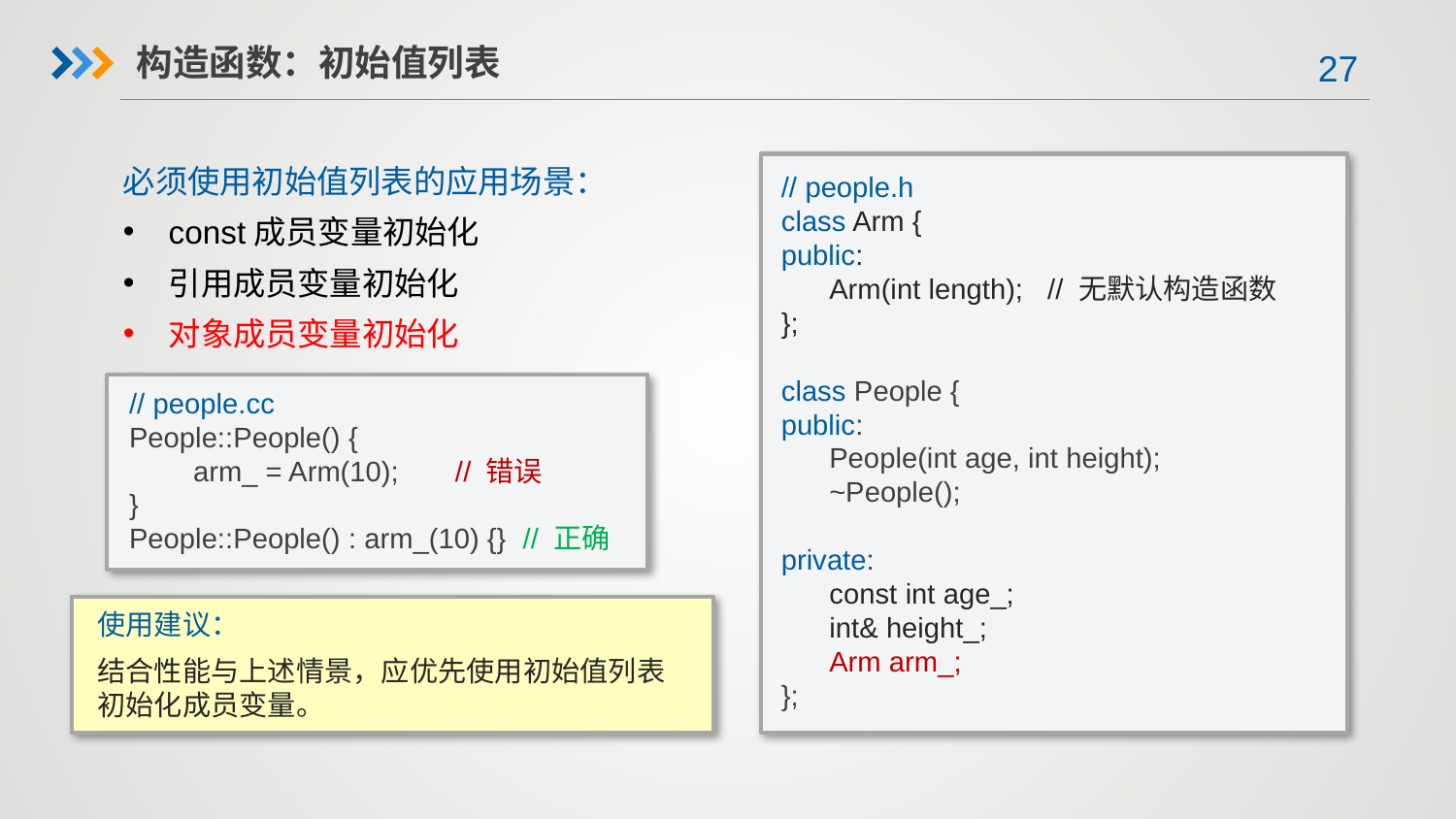

构造函数：初始值列表
必须使用初始值列表的应用场景：
const成员变量初始化
引用成员变量初始化
对象成员变量初始化

// people.h
class Arm {
public:
      Arm(int length);   // 无默认构造函数
};

class People {
public:
      People(int age, int height);
      ~People();

private:
      const int age_;
      int& height_;
      Arm arm_;
};

// people.cc
People::People() {
        arm_ = Arm(10);       // 错误
}
People::People() : arm_(10) {}  // 正确

使用建议：
结合性能与上述情景，应优先使用初始值列表初始化成员变量。